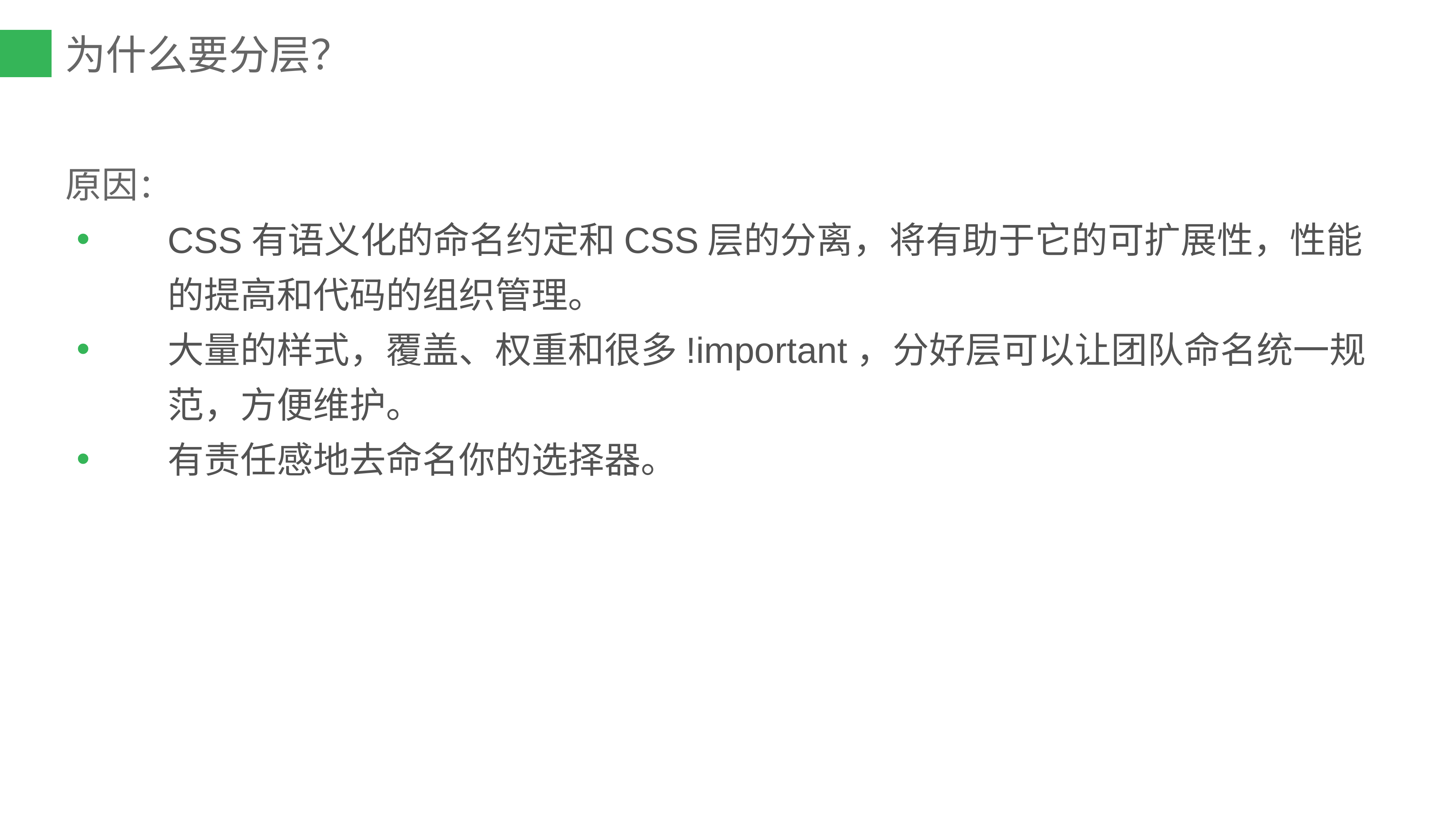

为什么要分层？
原因：
CSS有语义化的命名约定和CSS层的分离，将有助于它的可扩展性，性能的提高和代码的组织管理。
大量的样式，覆盖、权重和很多!important，分好层可以让团队命名统一规范，方便维护。
有责任感地去命名你的选择器。